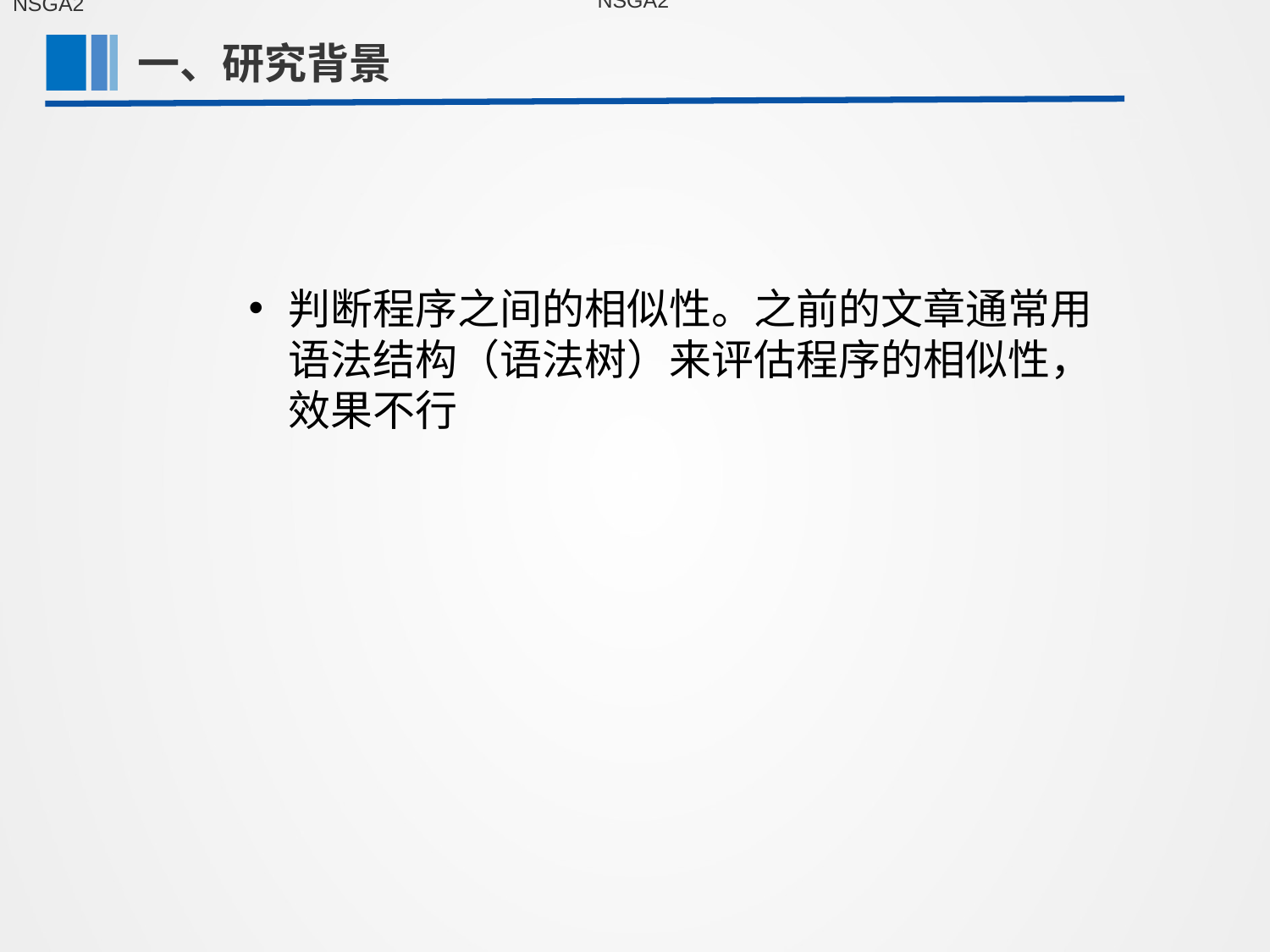

NSGA2
NSGA2
一、研究背景

第一部分
判断程序之间的相似性。之前的文章通常用语法结构（语法树）来评估程序的相似性，效果不行